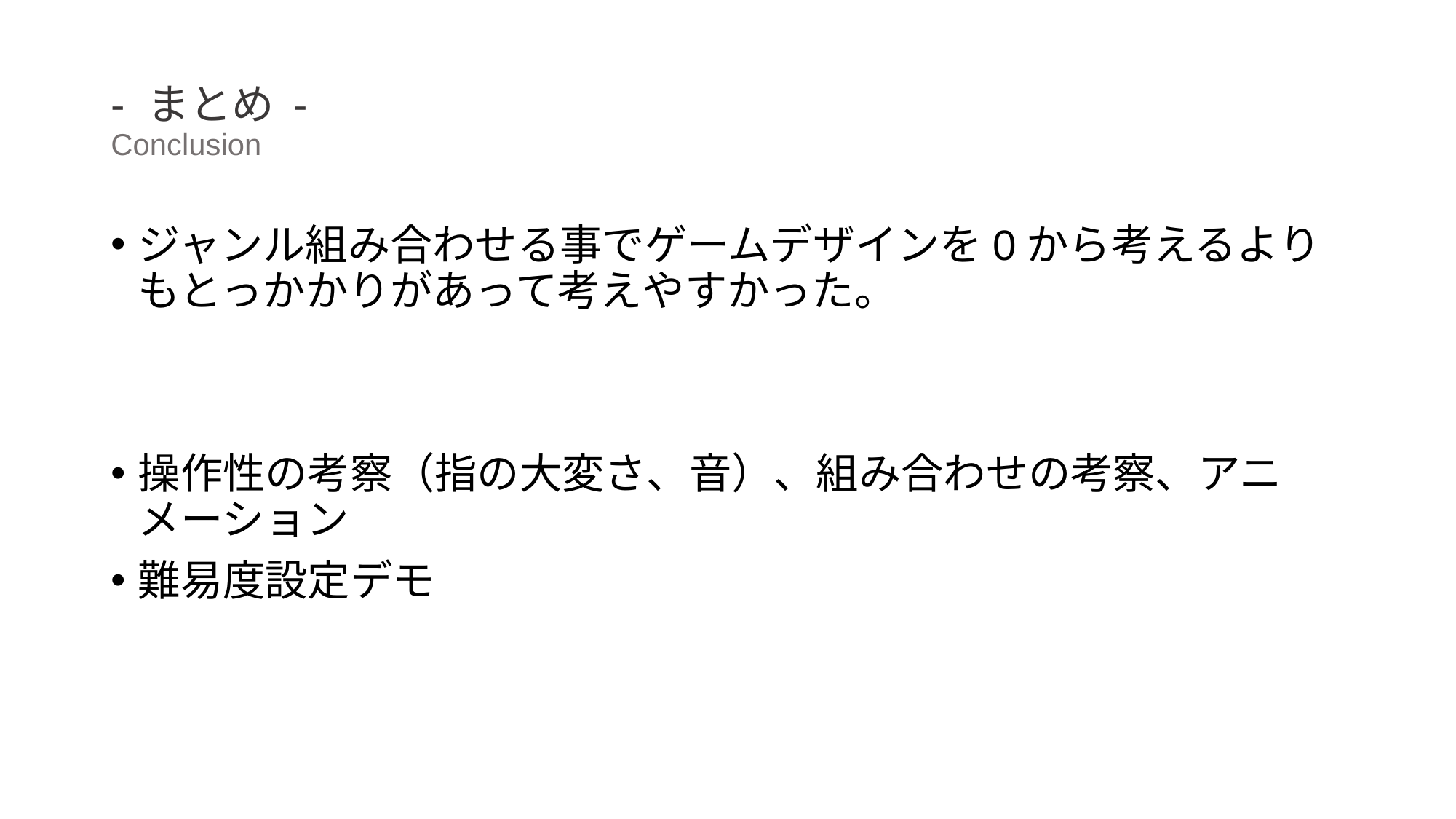

# - まとめ - Conclusion
ジャンル組み合わせる事でゲームデザインを0から考えるよりもとっかかりがあって考えやすかった。

操作性の考察（指の大変さ、音）、組み合わせの考察、アニメーション
難易度設定デモ